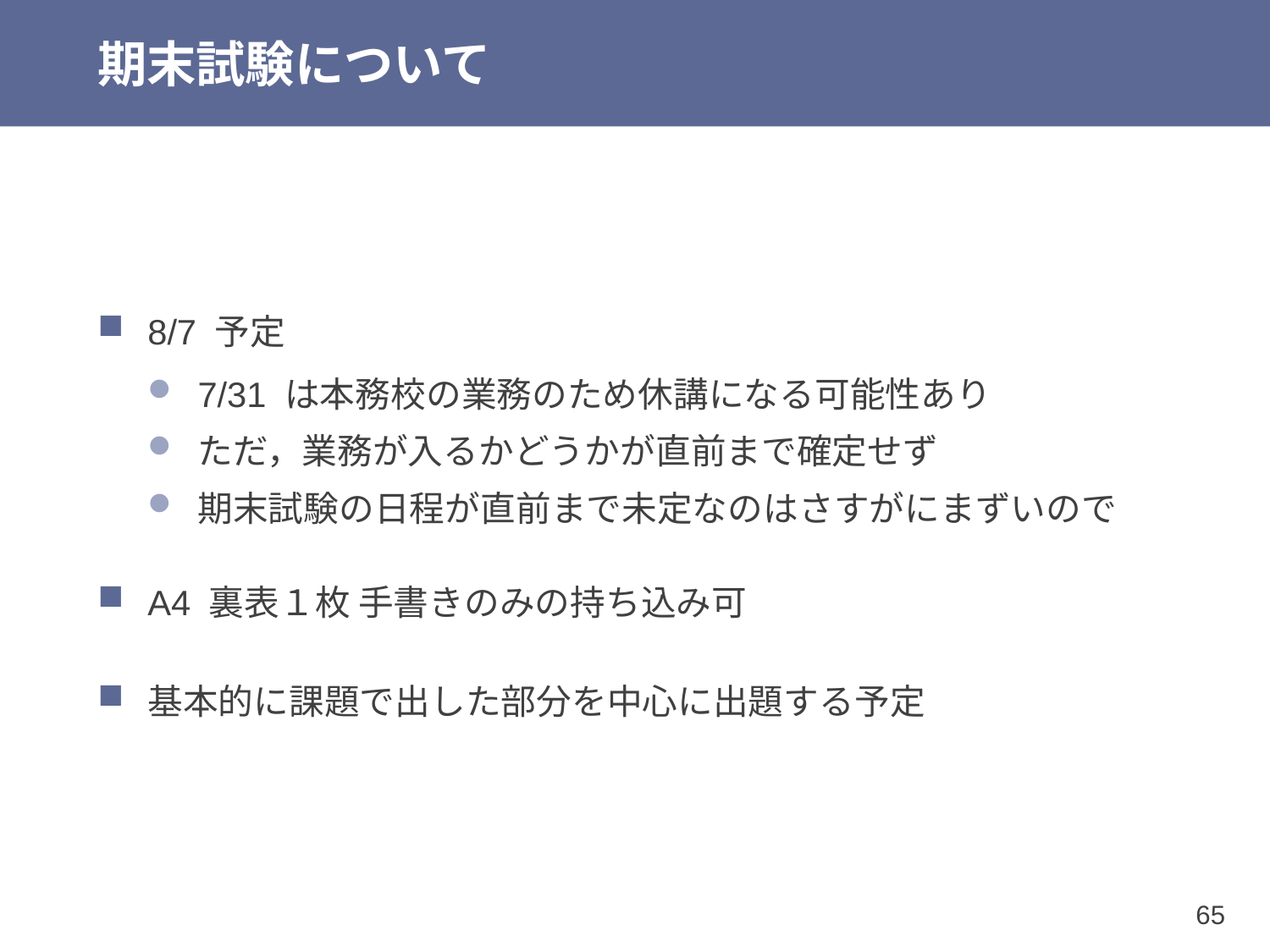

# 期末試験について
8/7 予定
7/31 は本務校の業務のため休講になる可能性あり
ただ，業務が入るかどうかが直前まで確定せず
期末試験の日程が直前まで未定なのはさすがにまずいので
A4 裏表１枚 手書きのみの持ち込み可
基本的に課題で出した部分を中心に出題する予定